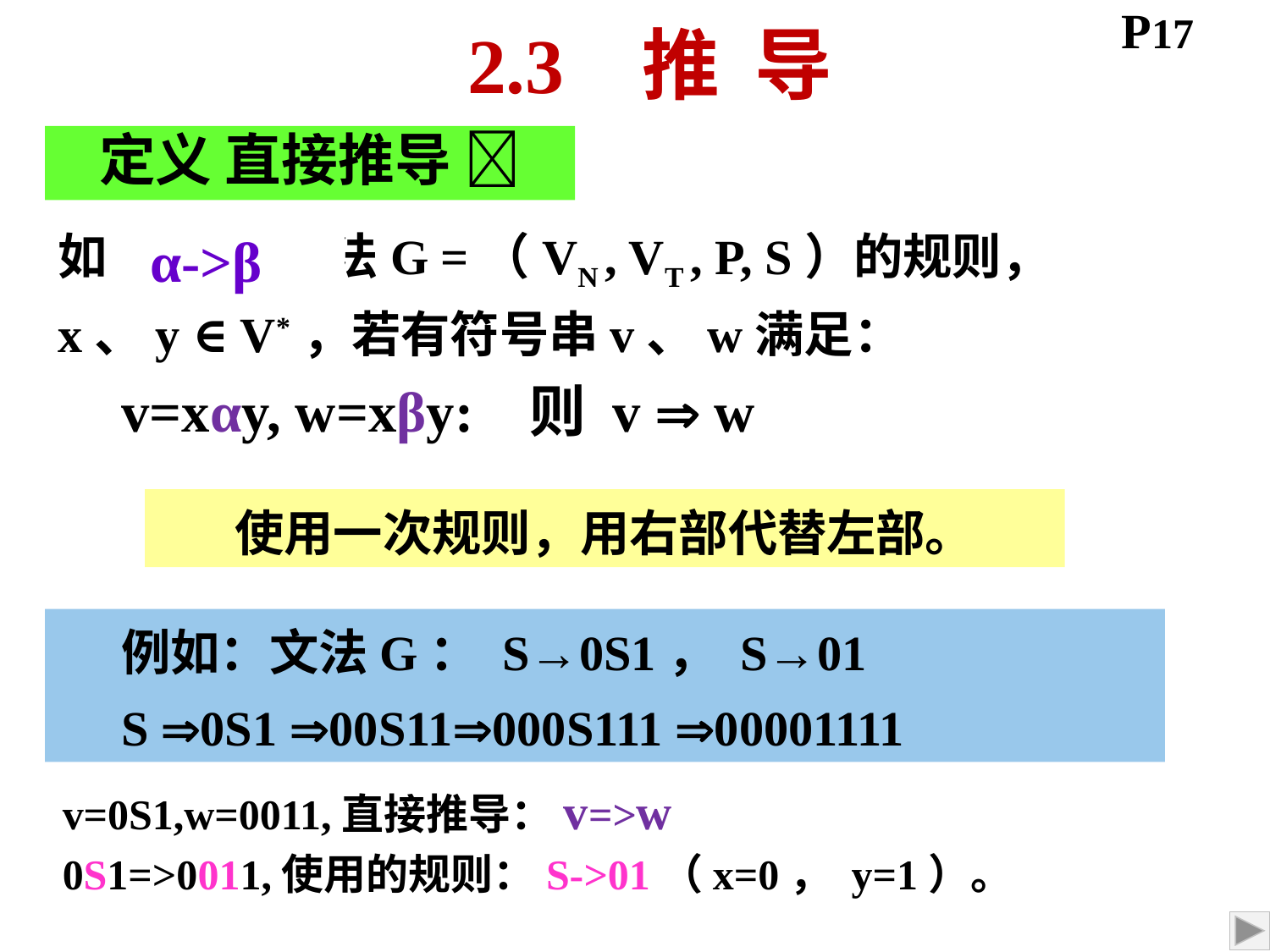

2.3   推  导
P17
定义 直接推导 ⇒
如           是文法G =（VN , VT , P, S）的规则，
x、y ∈ V*，若有符号串v、w满足：
α->β
v=xαy, w=xβy:   则 v ⇒ w
使用一次规则，用右部代替左部。
例如：文法G： S→0S1， S→01
S ⇒0S1 ⇒00S11⇒000S111 ⇒00001111
v=0S1,w=0011,直接推导：v=>w
0S1=>0011,使用的规则：S->01（x=0， y=1）。
2020/9/9